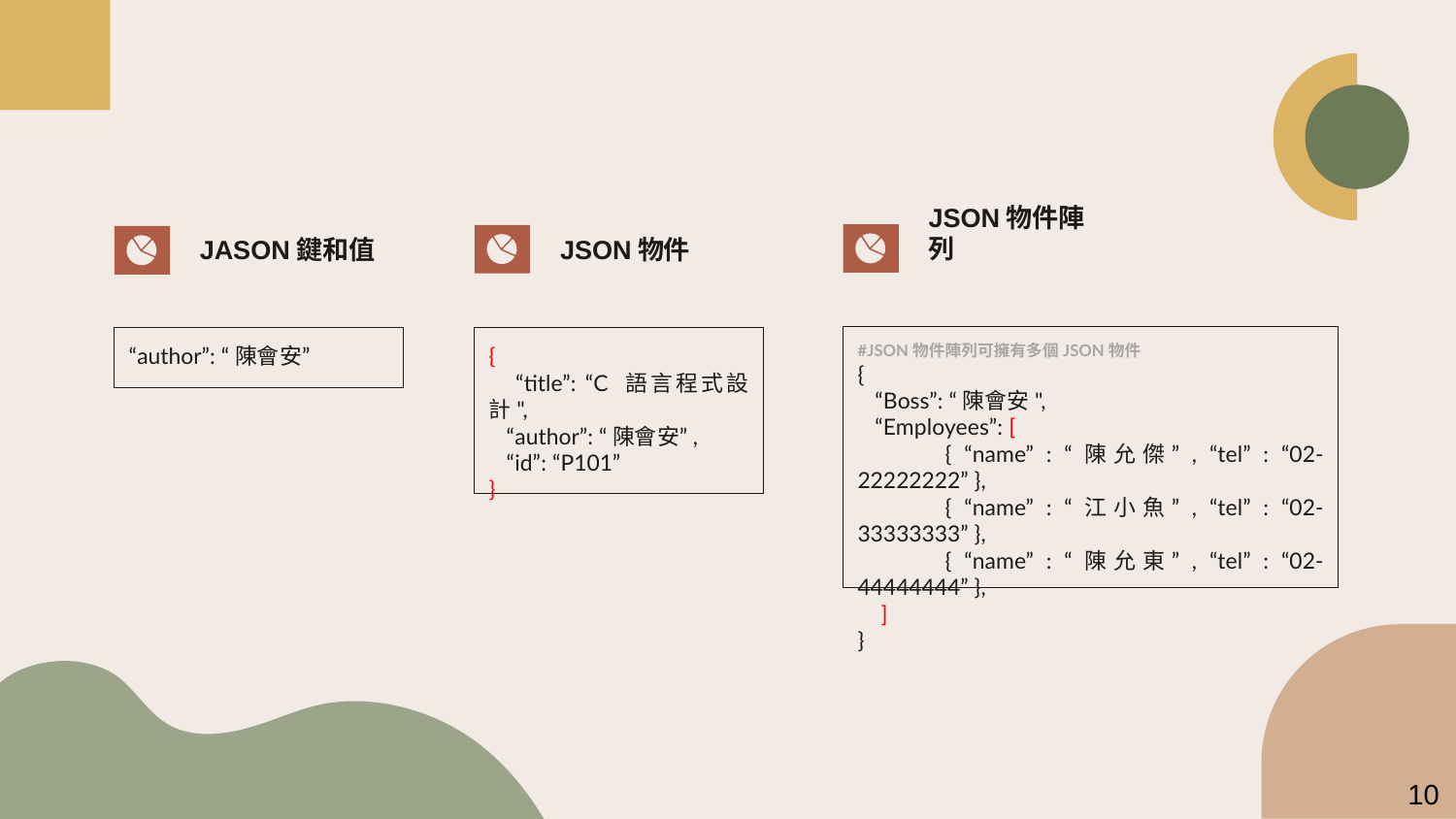

JSON物件陣列

JASON鍵和值

JSON物件

#JSON物件陣列可擁有多個JSON物件
{
   “Boss”: “陳會安",
   “Employees”: [
       { “name” : “陳允傑”, “tel” : “02-22222222” },
       { “name” : “江小魚”, “tel” : “02-33333333” },
       { “name” : “陳允東”, “tel” : “02-44444444” },
    ]
}

“author”: “陳會安”
{
   “title”: “C 語言程式設計",
   “author”: “陳會安”,
   “id”: “P101”
}
10